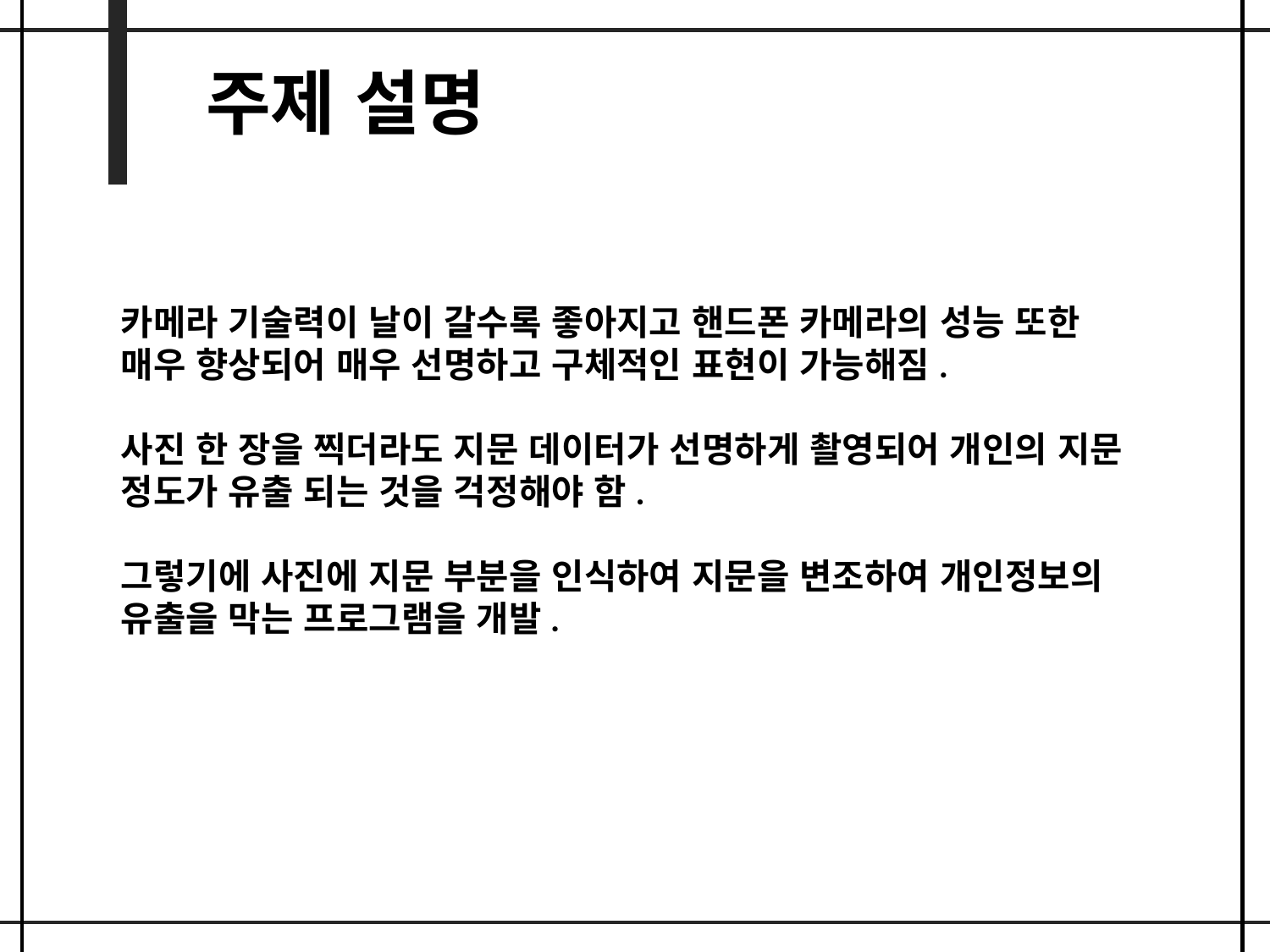

주제 설명
카메라 기술력이 날이 갈수록 좋아지고 핸드폰 카메라의 성능 또한 매우 향상되어 매우 선명하고 구체적인 표현이 가능해짐.

사진 한 장을 찍더라도 지문 데이터가 선명하게 촬영되어 개인의 지문 정도가 유출 되는 것을 걱정해야 함.

그렇기에 사진에 지문 부분을 인식하여 지문을 변조하여 개인정보의 유출을 막는 프로그램을 개발.